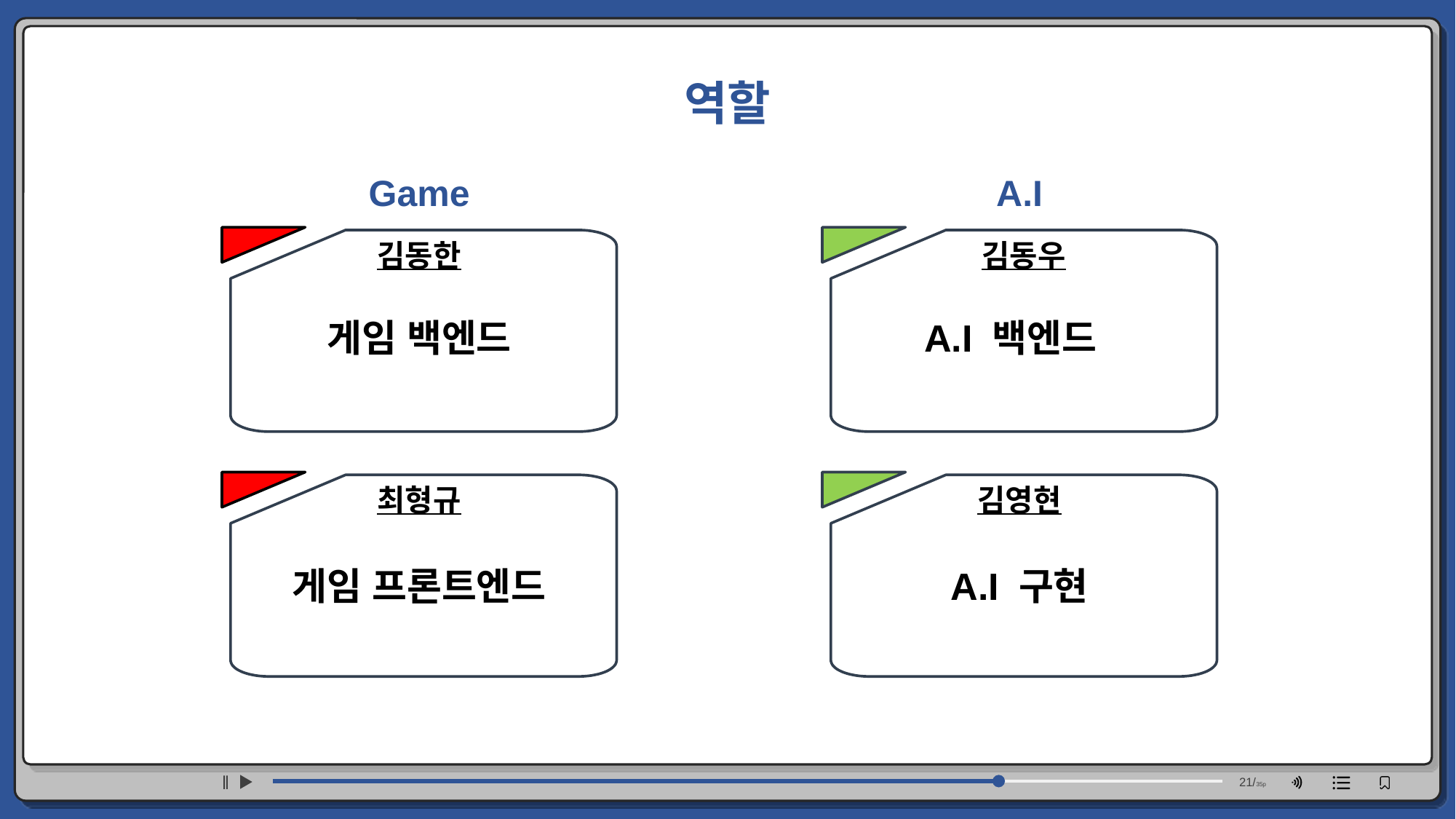

21/35p

역할
Game
A.I
김동한

게임 백엔드
김동우

A.I 백엔드
최형규

게임 프론트엔드
김영현

A.I 구현